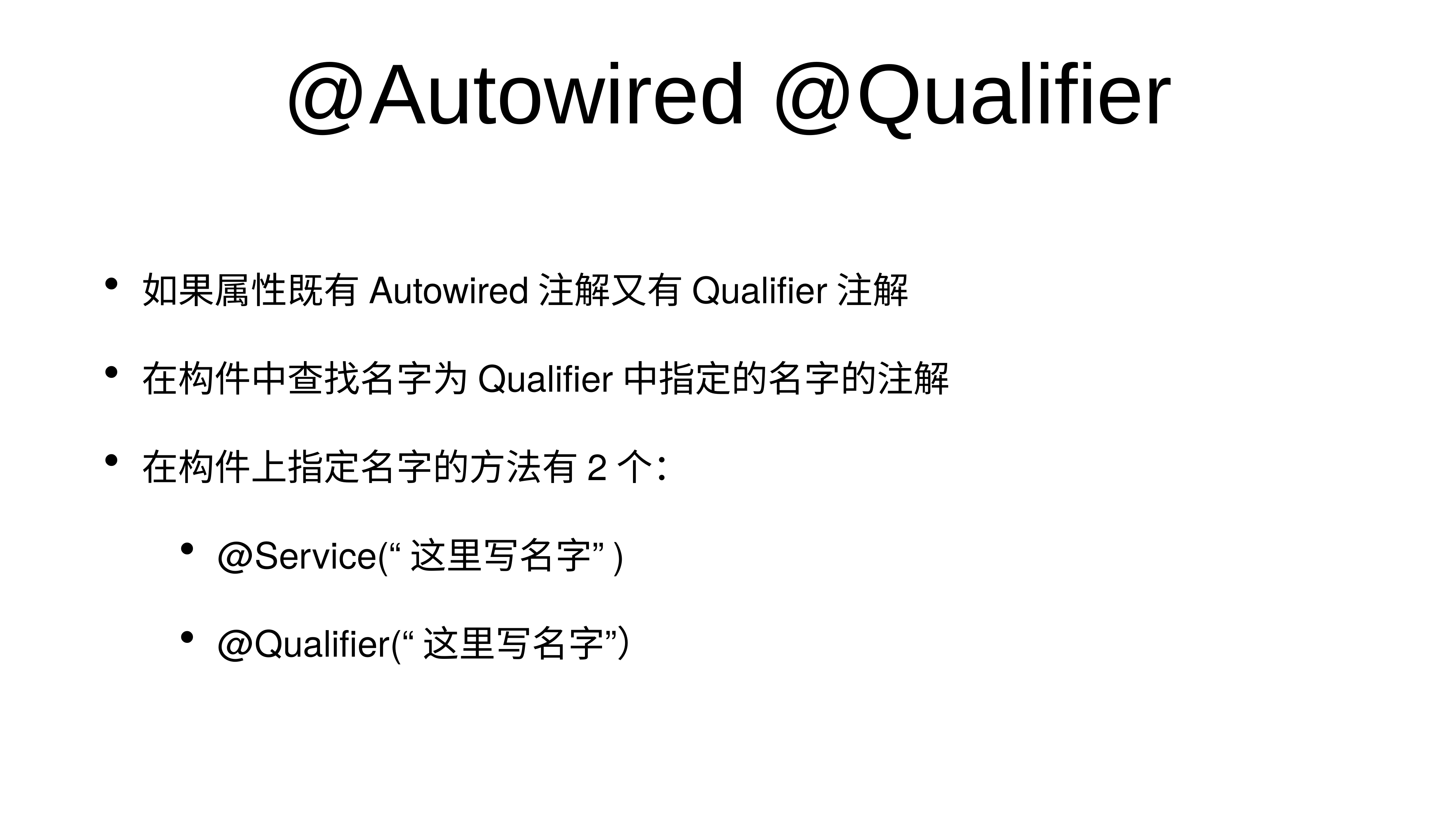

# @Autowired @Qualifier
如果属性既有Autowired注解又有Qualifier注解
在构件中查找名字为Qualifier中指定的名字的注解
在构件上指定名字的方法有2个：
@Service(“这里写名字”)
@Qualifier(“这里写名字”）